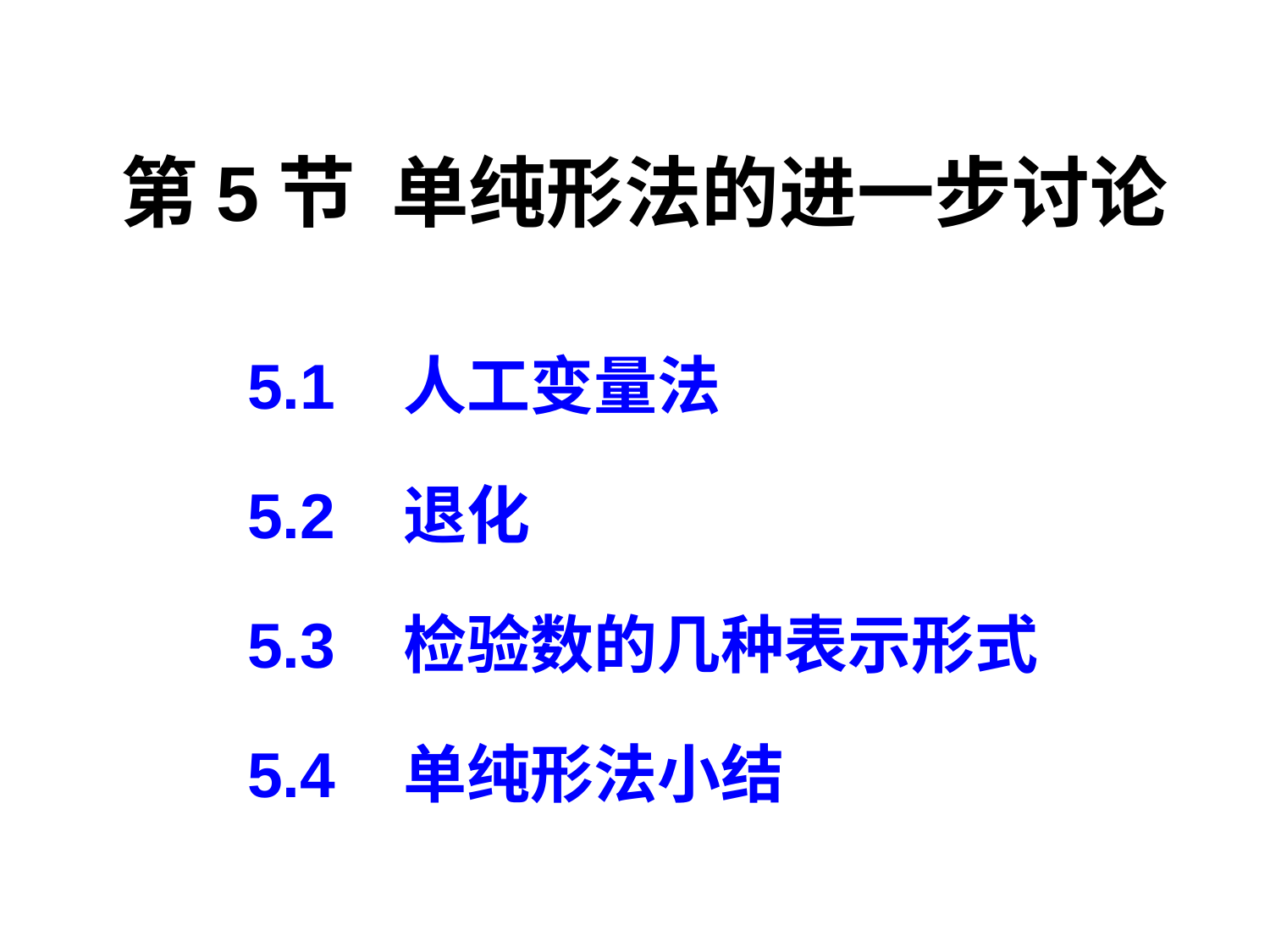

第5节  单纯形法的进一步讨论

5.1   人工变量法
5.2   退化
5.3   检验数的几种表示形式
5.4   单纯形法小结